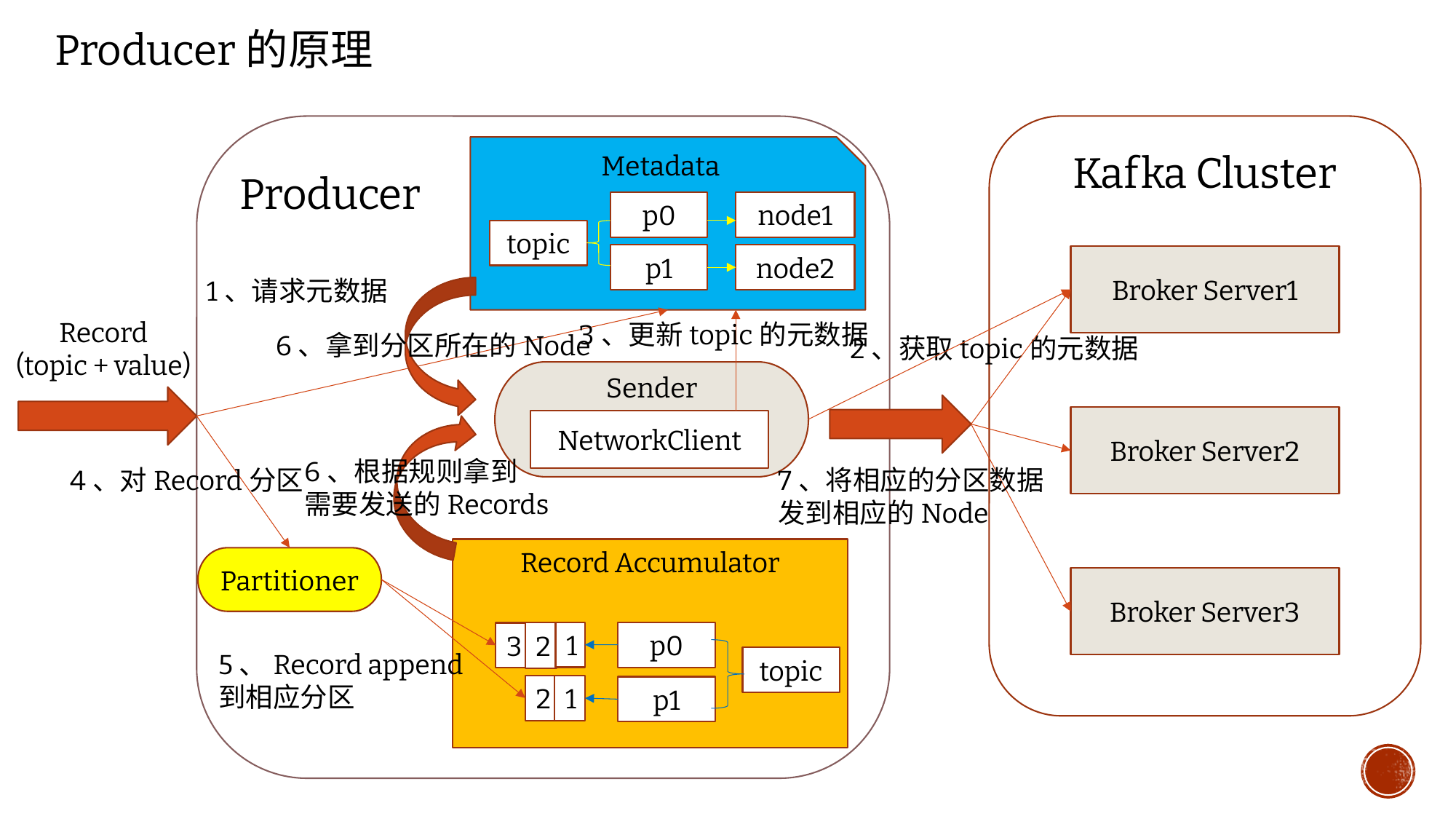

Producer的原理

Producer

Metadata

Kafka Cluster
node1
p0
topic

p1
node2
Broker Server1
1、请求元数据

Record
(topic + value)
3、更新topic的元数据
6、拿到分区所在的Node
2、获取topic的元数据
Sender

Broker Server2

NetworkClient
6、根据规则拿到
需要发送的Records
7、将相应的分区数据
发到相应的Node
4、对Record分区
Record Accumulator

Partitioner
Broker Server3
2
1
p0
3

5、Record append
到相应分区
topic
2
1
p1